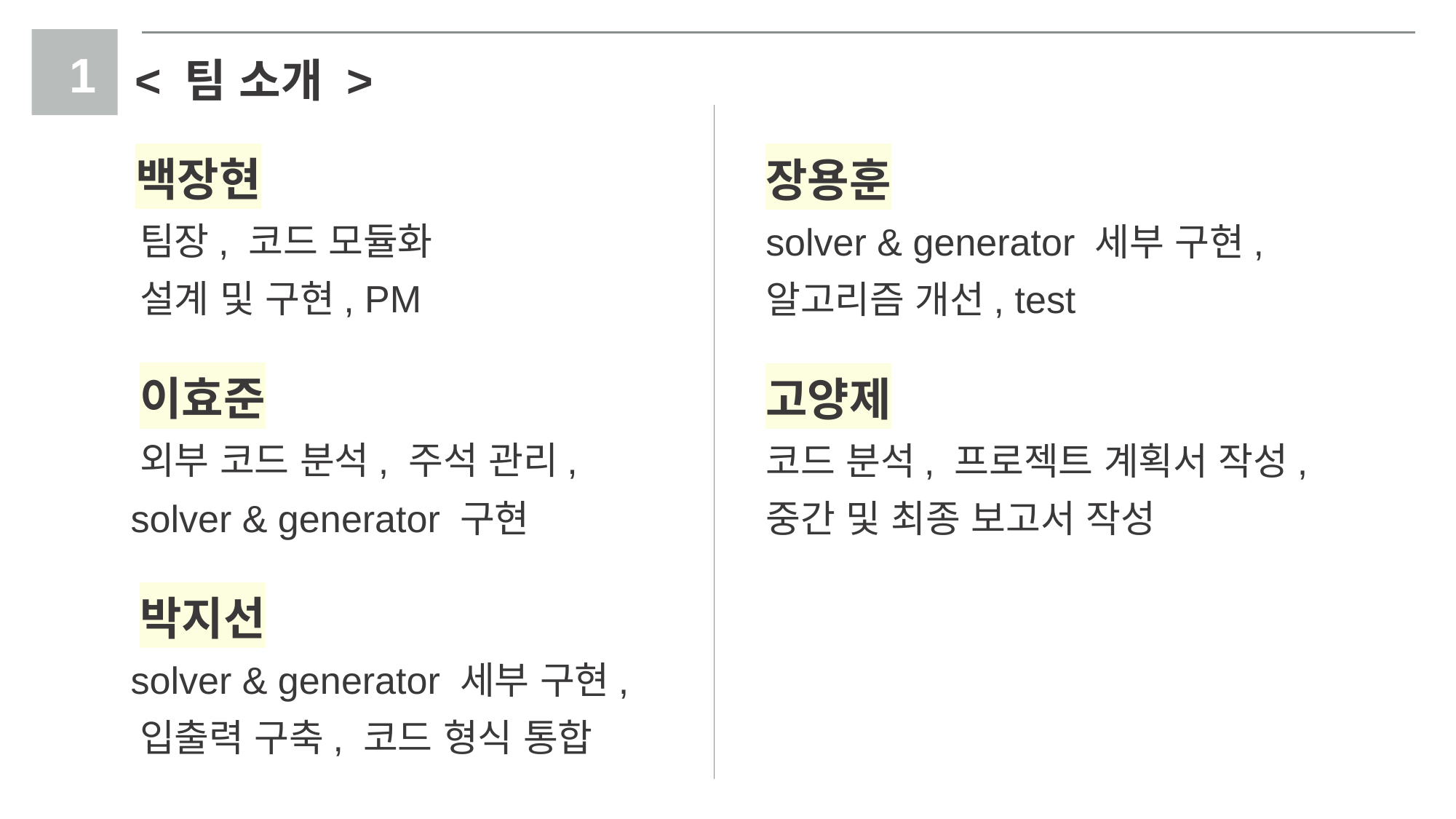

1
< 팀 소개 >
  백장현
  팀장, 코드 모듈화
  설계 및 구현, PM

  이효준
  외부 코드 분석, 주석 관리,
  solver & generator 구현

  박지선
  solver & generator 세부 구현,
  입출력 구축, 코드 형식 통합
장용훈
solver & generator 세부 구현,
알고리즘 개선, test

고양제
코드 분석, 프로젝트 계획서 작성,
중간 및 최종 보고서 작성